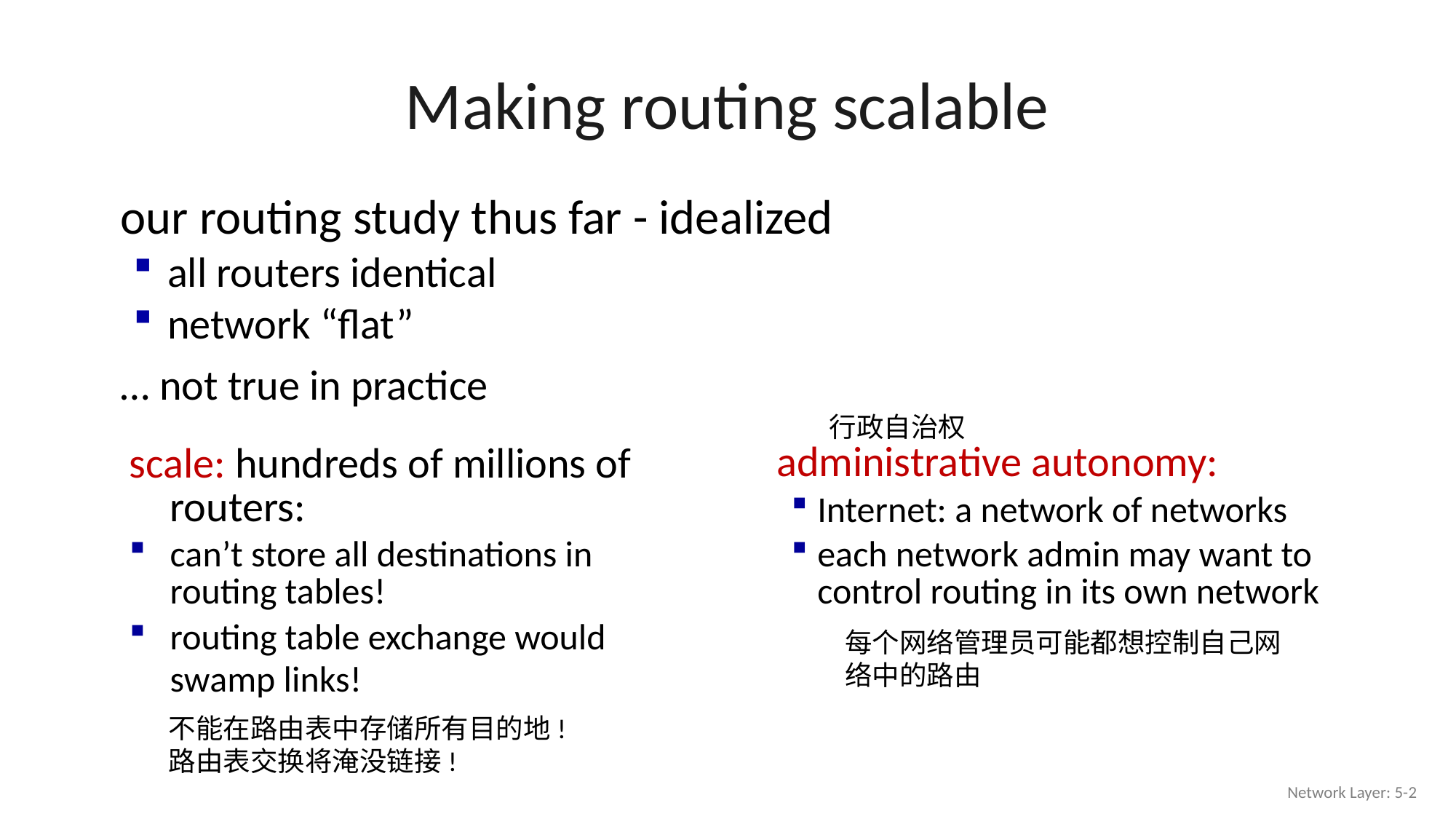

# Making routing scalable
our routing study thus far - idealized
all routers identical
network “flat”
… not true in practice

行政自治权
administrative autonomy:
Internet: a network of networks
each network admin may want to control routing in its own network
scale: hundreds of millions of routers:
can’t store all destinations in routing tables!
routing table exchange would swamp links!

每个网络管理员可能都想控制自己网络中的路由
不能在路由表中存储所有目的地!路由表交换将淹没链接!
Network Layer: 5-2